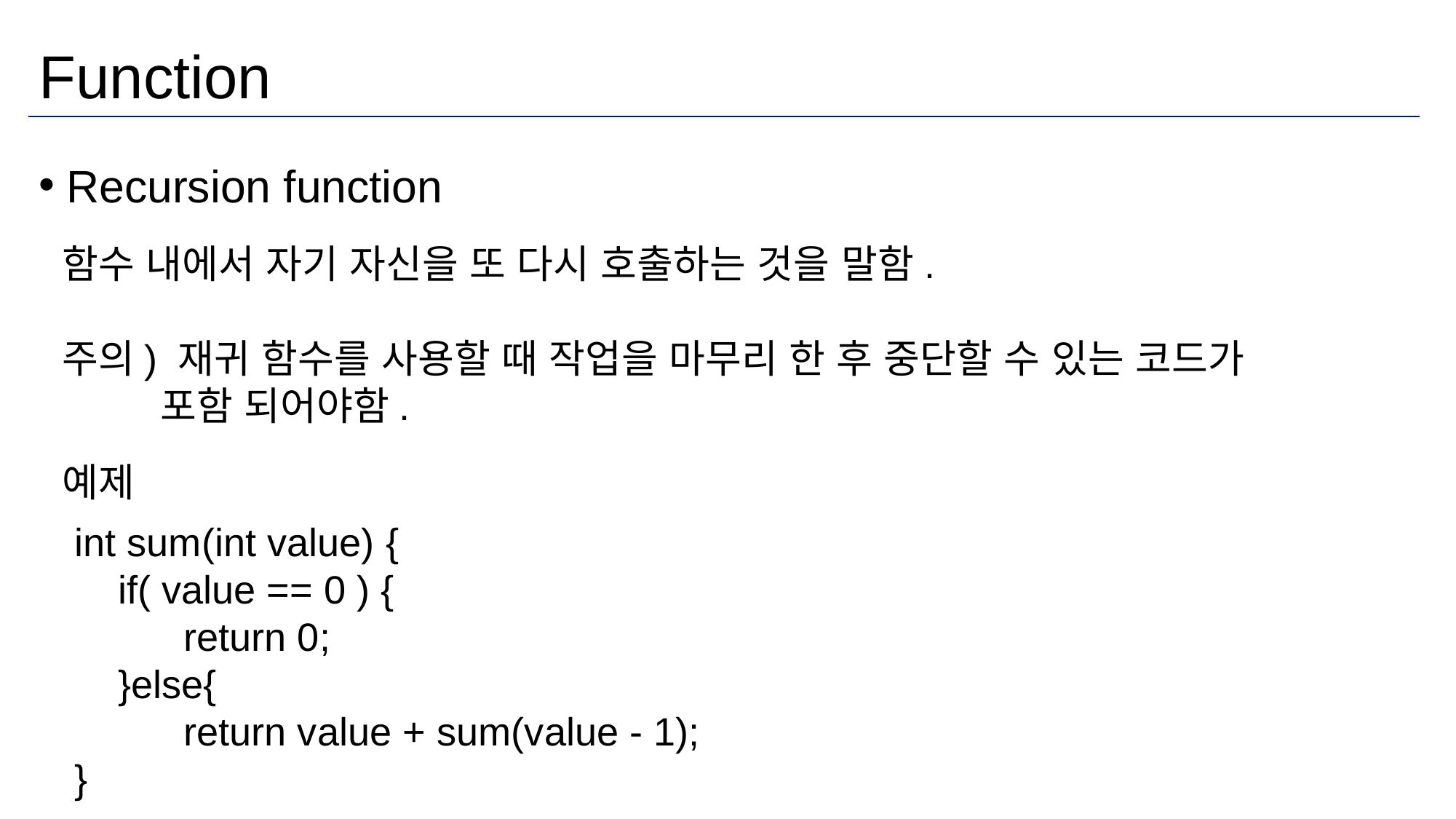

# Function
Recursion function
함수 내에서 자기 자신을 또 다시 호출하는 것을 말함.

주의) 재귀 함수를 사용할 때 작업을 마무리 한 후 중단할 수 있는 코드가
        포함 되어야함.
예제
int sum(int value) {
    if( value == 0 ) {
   	return 0;
    }else{
	return value + sum(value - 1);
}